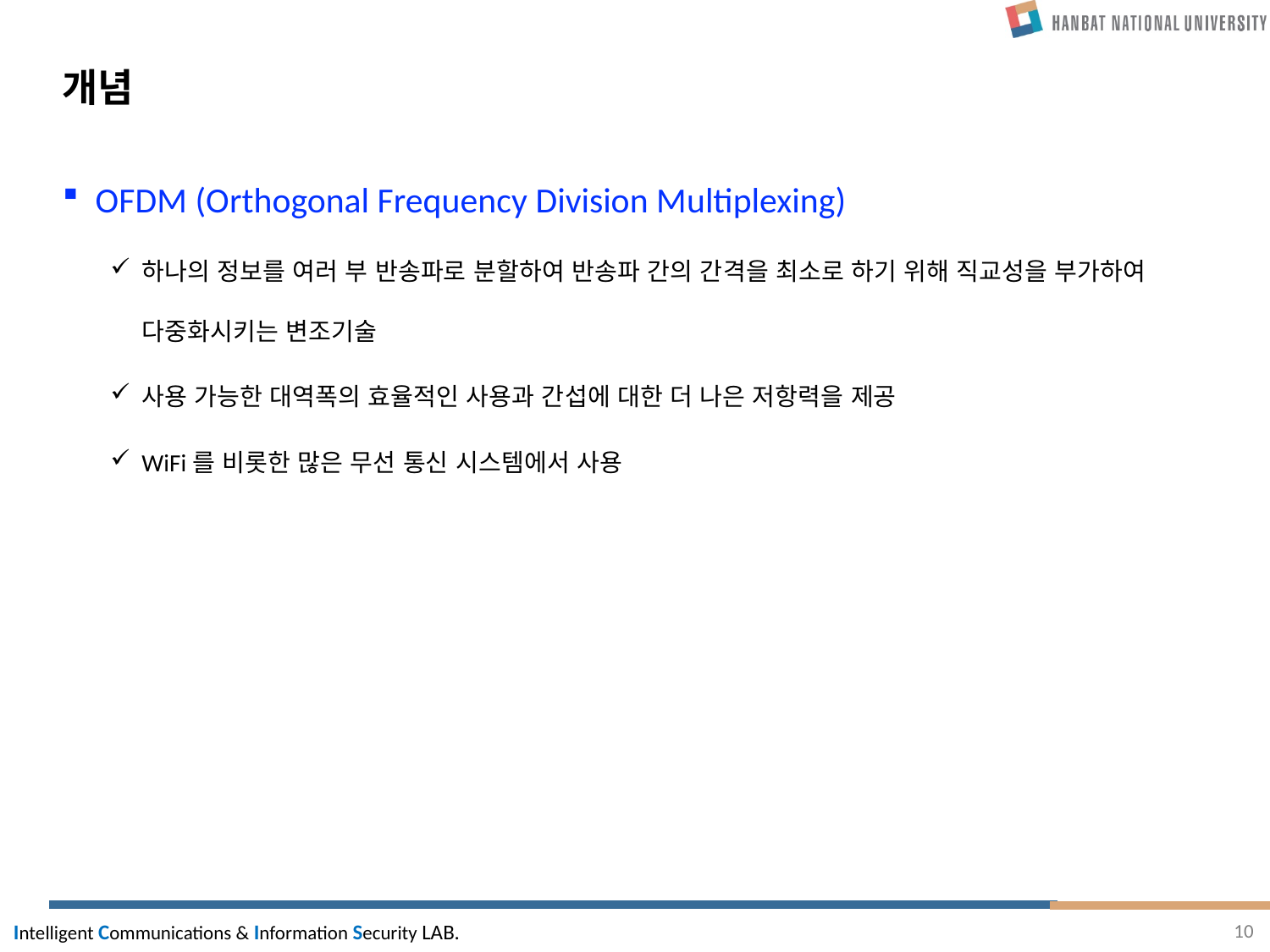

# 개념
OFDM (Orthogonal Frequency Division Multiplexing)
하나의 정보를 여러 부 반송파로 분할하여 반송파 간의 간격을 최소로 하기 위해 직교성을 부가하여 다중화시키는 변조기술
사용 가능한 대역폭의 효율적인 사용과 간섭에 대한 더 나은 저항력을 제공
WiFi를 비롯한 많은 무선 통신 시스템에서 사용

10